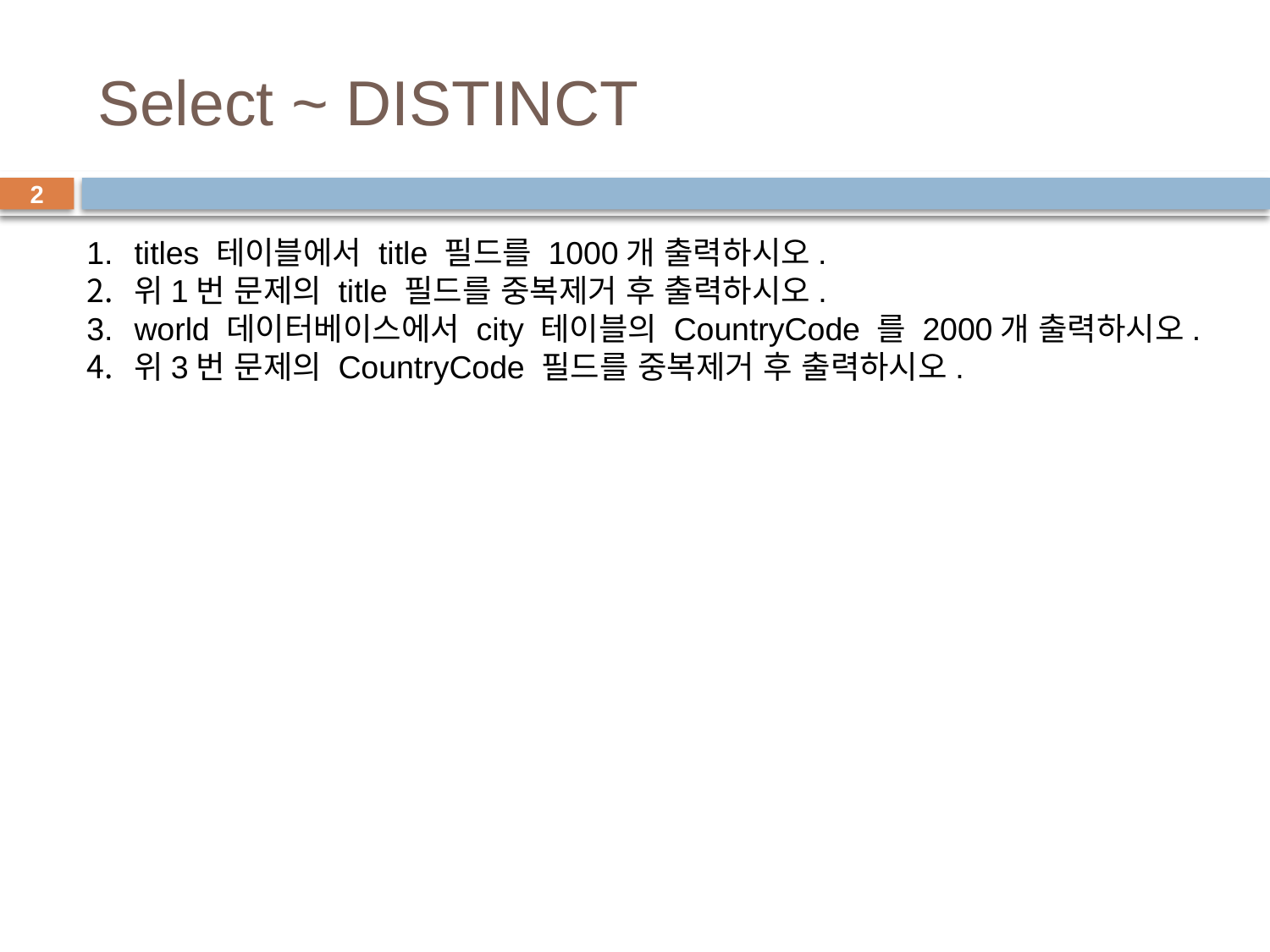

# Select ~ DISTINCT
2
titles 테이블에서 title 필드를 1000개 출력하시오.
위1번 문제의 title 필드를 중복제거 후 출력하시오.
world 데이터베이스에서 city 테이블의 CountryCode 를 2000개 출력하시오.
위3번 문제의 CountryCode 필드를 중복제거 후 출력하시오.